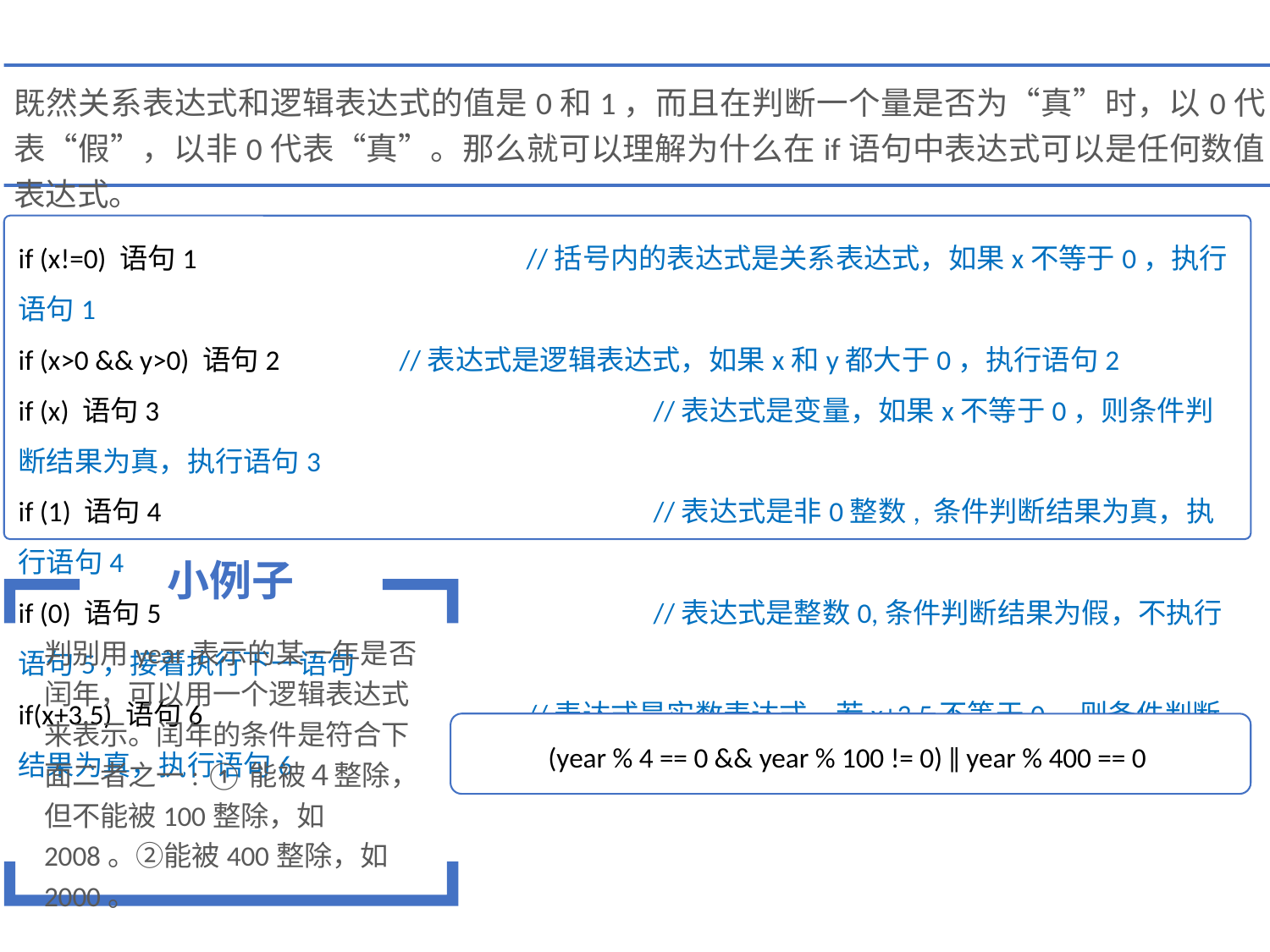

既然关系表达式和逻辑表达式的值是0和1，而且在判断一个量是否为“真”时，以0代表“假”，以非0代表“真”。那么就可以理解为什么在if语句中表达式可以是任何数值表达式。
if (x!=0) 语句1			//括号内的表达式是关系表达式，如果x不等于0，执行语句1
if (x>0 && y>0) 语句2	//表达式是逻辑表达式，如果x和y都大于0，执行语句2
if (x) 语句3				//表达式是变量，如果x不等于0，则条件判断结果为真，执行语句3
if (1) 语句4				//表达式是非0整数, 条件判断结果为真，执行语句4
if (0) 语句5				//表达式是整数0,条件判断结果为假，不执行语句5，接着执行下一语句
if(x+3.5) 语句6			//表达式是实数表达式，若x+3.5不等于0，则条件判断结果为真，执行语句6
小例子
判别用year表示的某一年是否闰年，可以用一个逻辑表达式来表示。闰年的条件是符合下面二者之一: ①能被４整除，但不能被100整除，如2008。②能被400整除，如2000。
(year % 4 == 0 && year % 100 != 0) ‖ year % 400 == 0